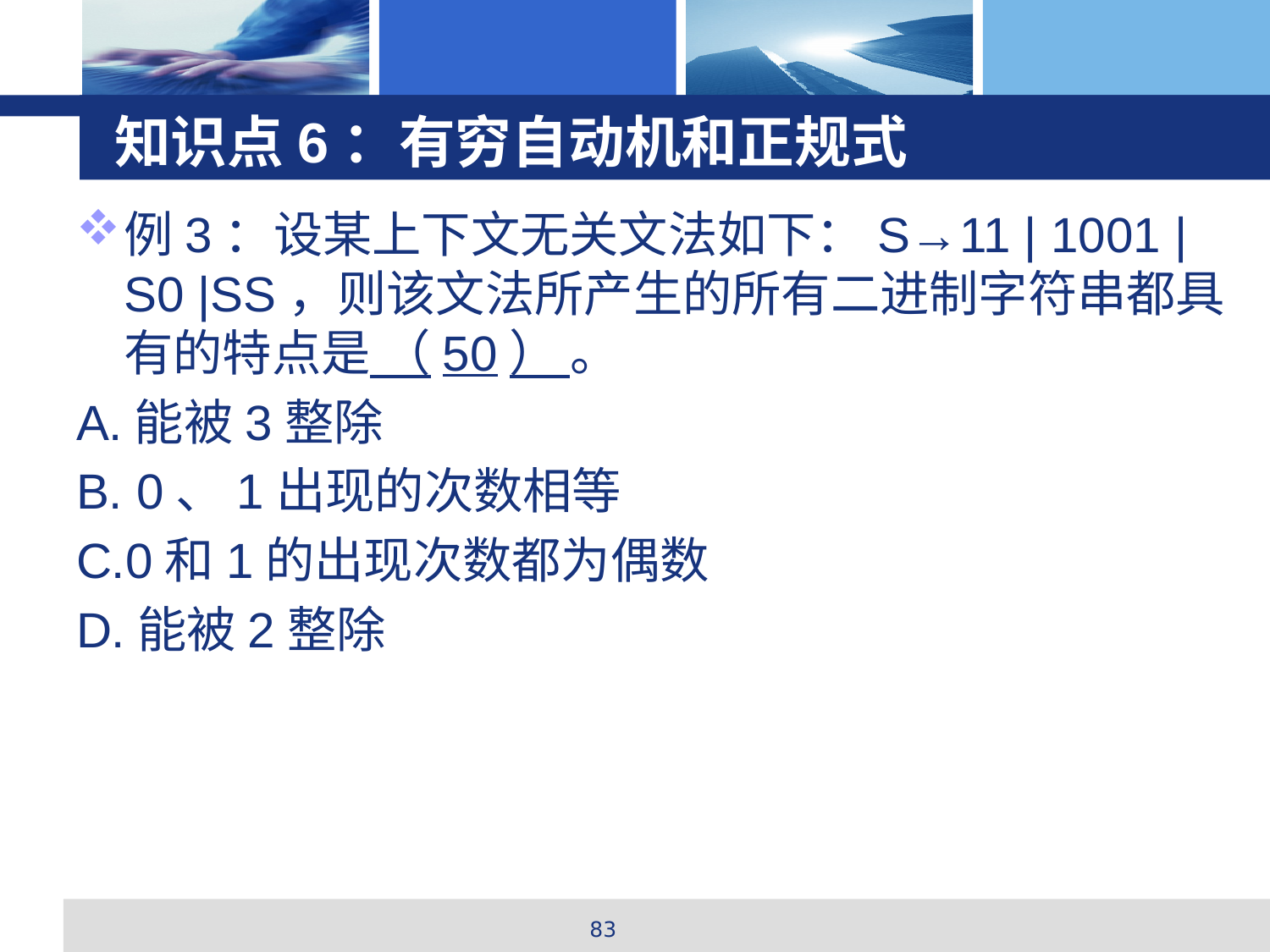

# 知识点6：有穷自动机和正规式
例3：设某上下文无关文法如下：S→11 | 1001 | S0 |SS，则该文法所产生的所有二进制字符串都具有的特点是 （50） 。
A.能被3整除
B. 0、1出现的次数相等
C.0和1的出现次数都为偶数
D.能被2整除
83